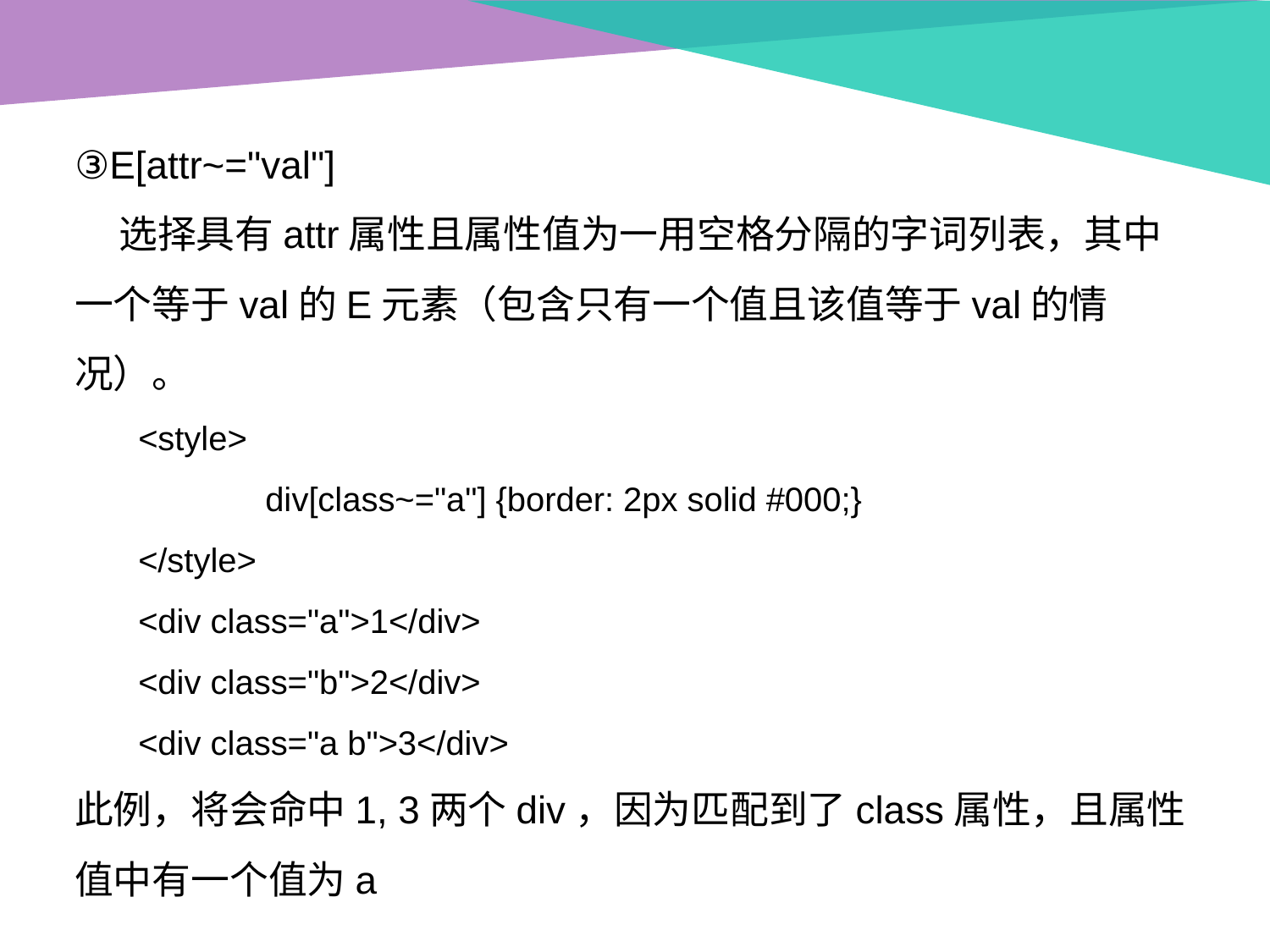

③E[attr~="val"]
    选择具有attr属性且属性值为一用空格分隔的字词列表，其中一个等于val的E元素（包含只有一个值且该值等于val的情况）。
<style>
	div[class~="a"] {border: 2px solid #000;}
</style>
<div class="a">1</div>
<div class="b">2</div>
<div class="a b">3</div>
此例，将会命中1, 3两个div，因为匹配到了class属性，且属性值中有一个值为a